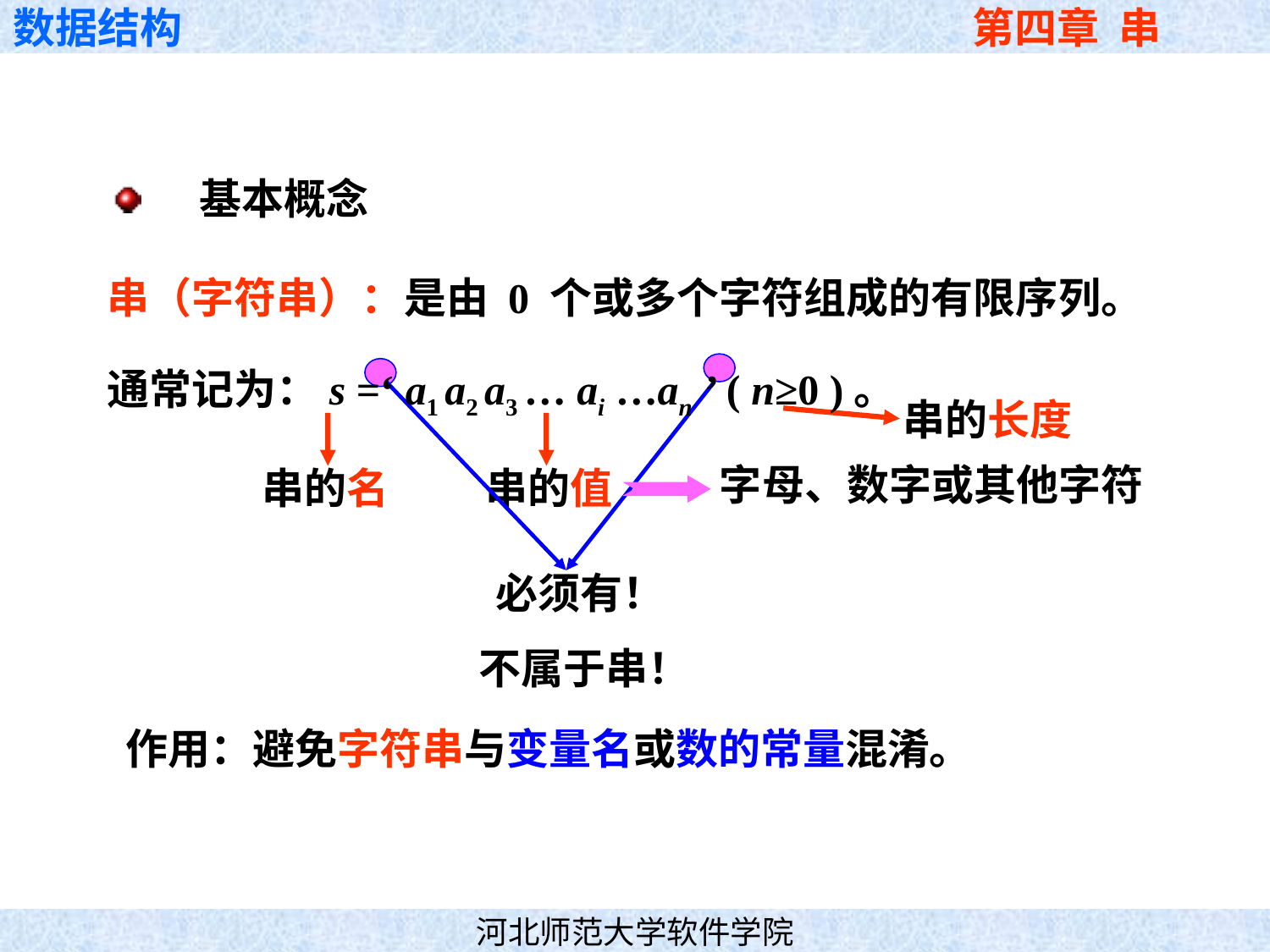

基本概念
串（字符串）：是由 0 个或多个字符组成的有限序列。
通常记为：s =‘ a1 a2 a3 … ai …an  ’ ( n≥0 )。

串的名

串的值

串的长度

字母、数字或其他字符

必须有！
不属于串！
作用：避免字符串与变量名或数的常量混淆。